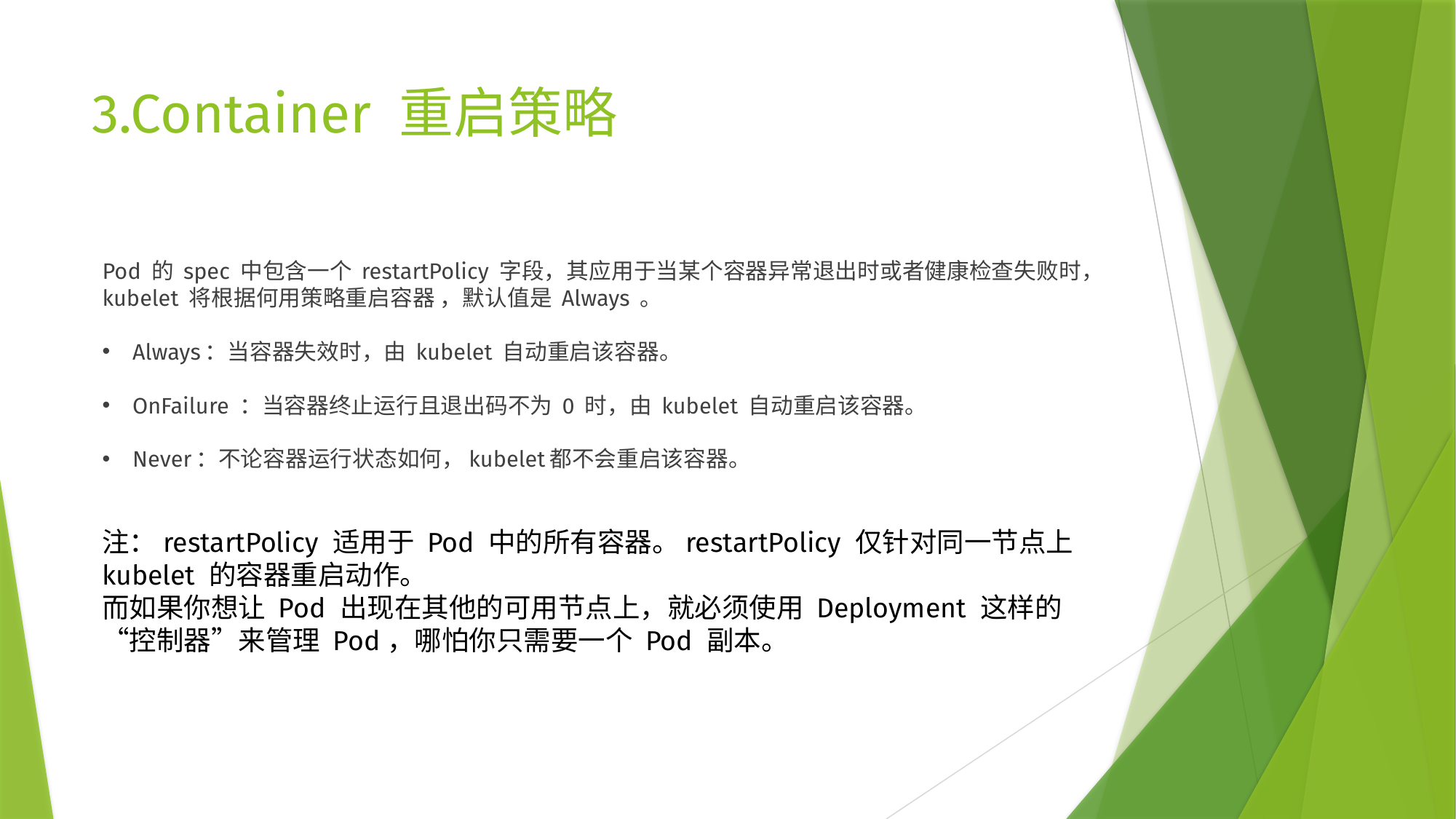

# 3.Container 重启策略
Pod 的 spec 中包含一个 restartPolicy 字段，其应用于当某个容器异常退出时或者健康检查失败时，kubelet 将根据何用策略重启容器 ，默认值是 Always 。

Always：当容器失效时，由 kubelet 自动重启该容器。

OnFailure ：当容器终止运行且退出码不为 0 时，由 kubelet 自动重启该容器。

Never：不论容器运行状态如何，kubelet都不会重启该容器。
注：restartPolicy 适用于 Pod 中的所有容器。restartPolicy 仅针对同一节点上 kubelet 的容器重启动作。
而如果你想让 Pod 出现在其他的可用节点上，就必须使用 Deployment 这样的“控制器”来管理 Pod，哪怕你只需要一个 Pod 副本。